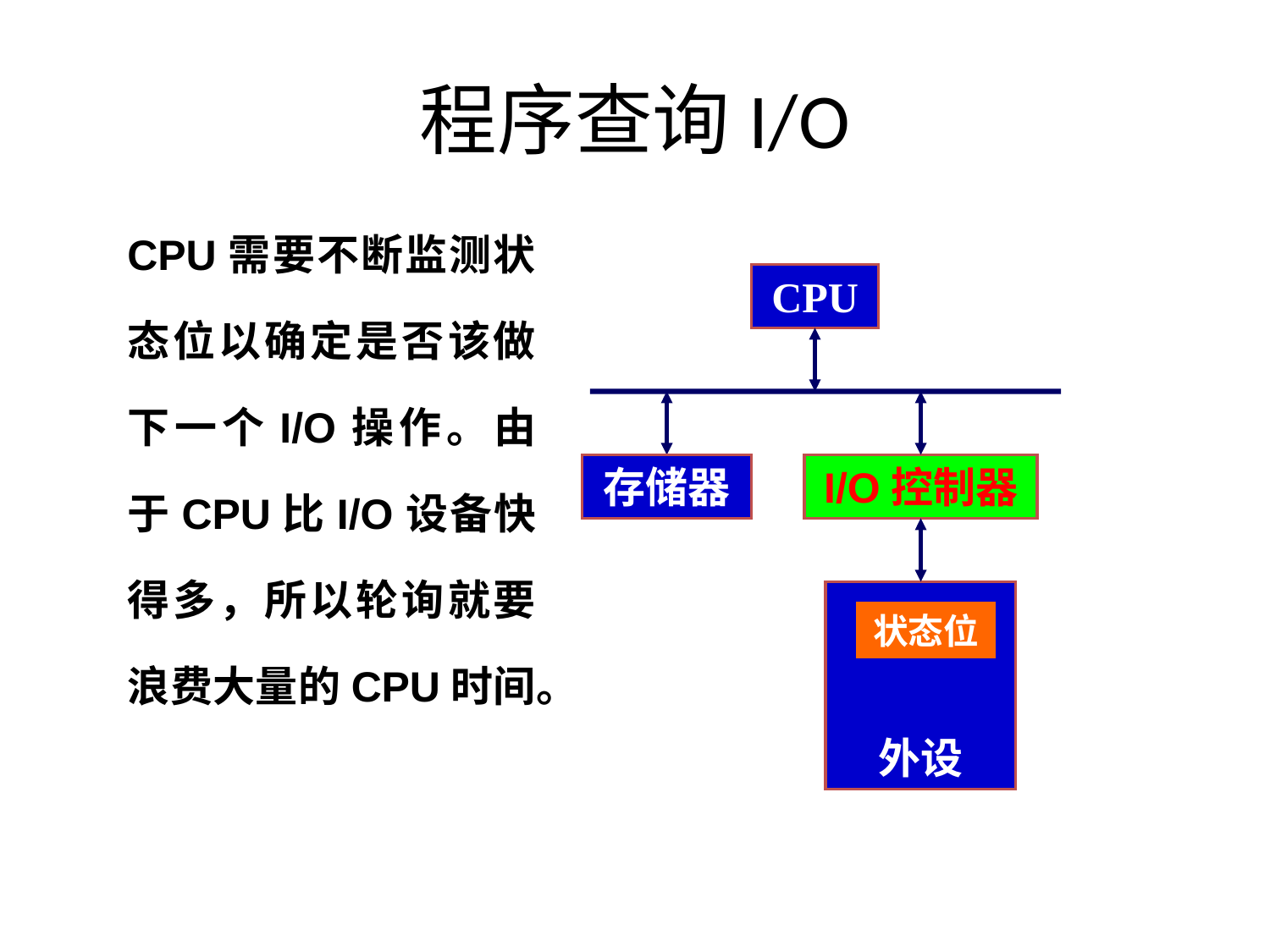

# 程序查询I/O
CPU需要不断监测状态位以确定是否该做下一个I/O操作。由于CPU比I/O设备快得多，所以轮询就要浪费大量的CPU时间。
CPU

存储器
I/O控制器

外设
状态位